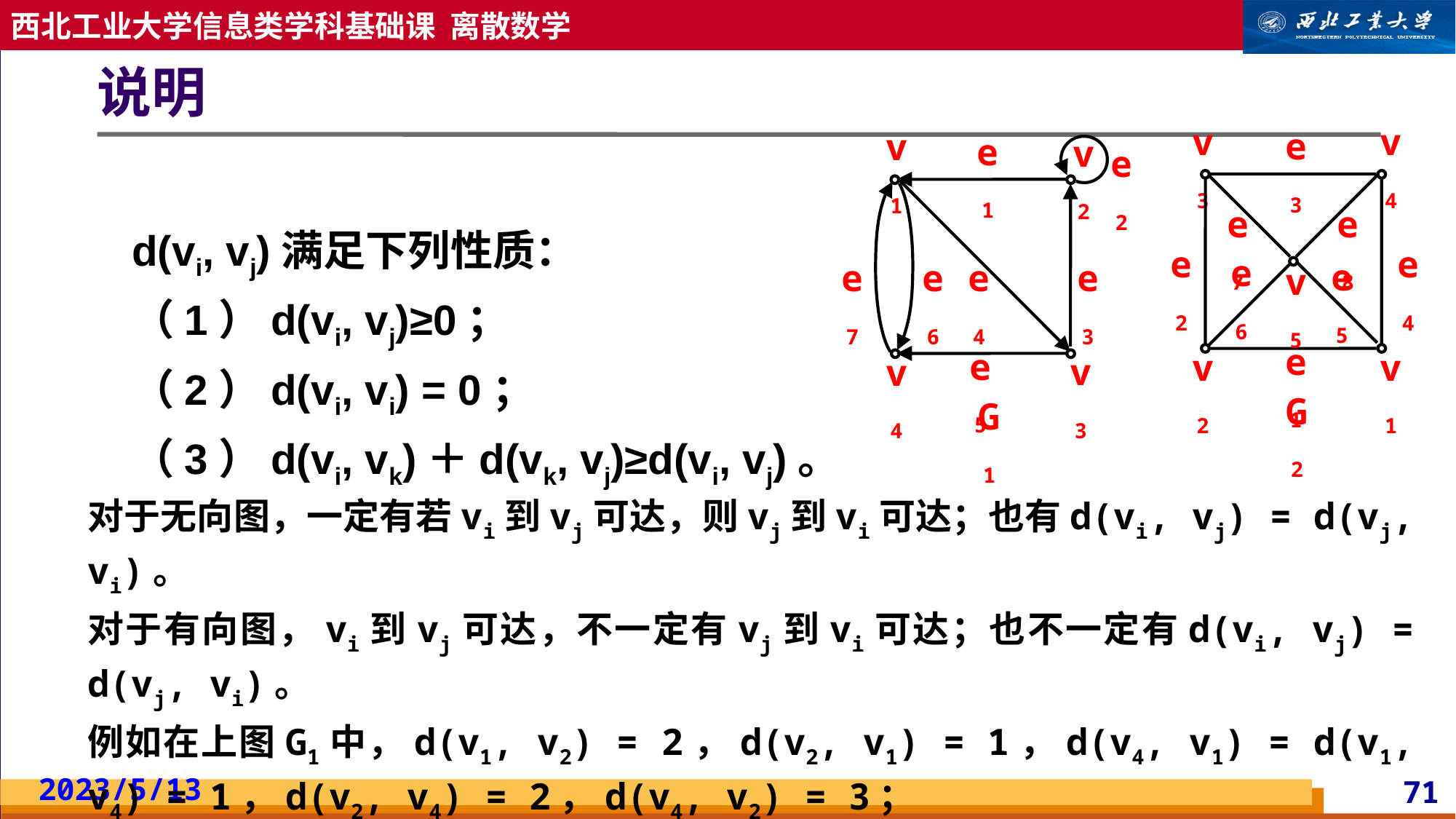

# 说明
v3
v4
e3
v1
e1
v2

e2

e7
e6
e4
e3
e5
v3
v4

G1

e7
e8
d(vi, vj)满足下列性质：
（1）d(vi, vj)≥0；
（2）d(vi, vi) = 0；
（3）d(vi, vk)＋d(vk, vj)≥d(vi, vj)。
e2
e4
e6
e5

v5

e1
v2

v1

G2
对于无向图，一定有若vi到vj可达，则vj到vi可达；也有d(vi, vj) = d(vj, vi)。
对于有向图，vi到vj可达，不一定有vj到vi可达；也不一定有d(vi, vj) = d(vj, vi)。
例如在上图G1中，d(v1, v2) = 2，d(v2, v1) = 1，d(v4, v1) = d(v1, v4) = 1，d(v2, v4) = 2，d(v4, v2) = 3；
在上图G2中，d(v1, v3) = 2，d(v3, v4) = 1，d(v2, v4) = 2。
2023/5/13